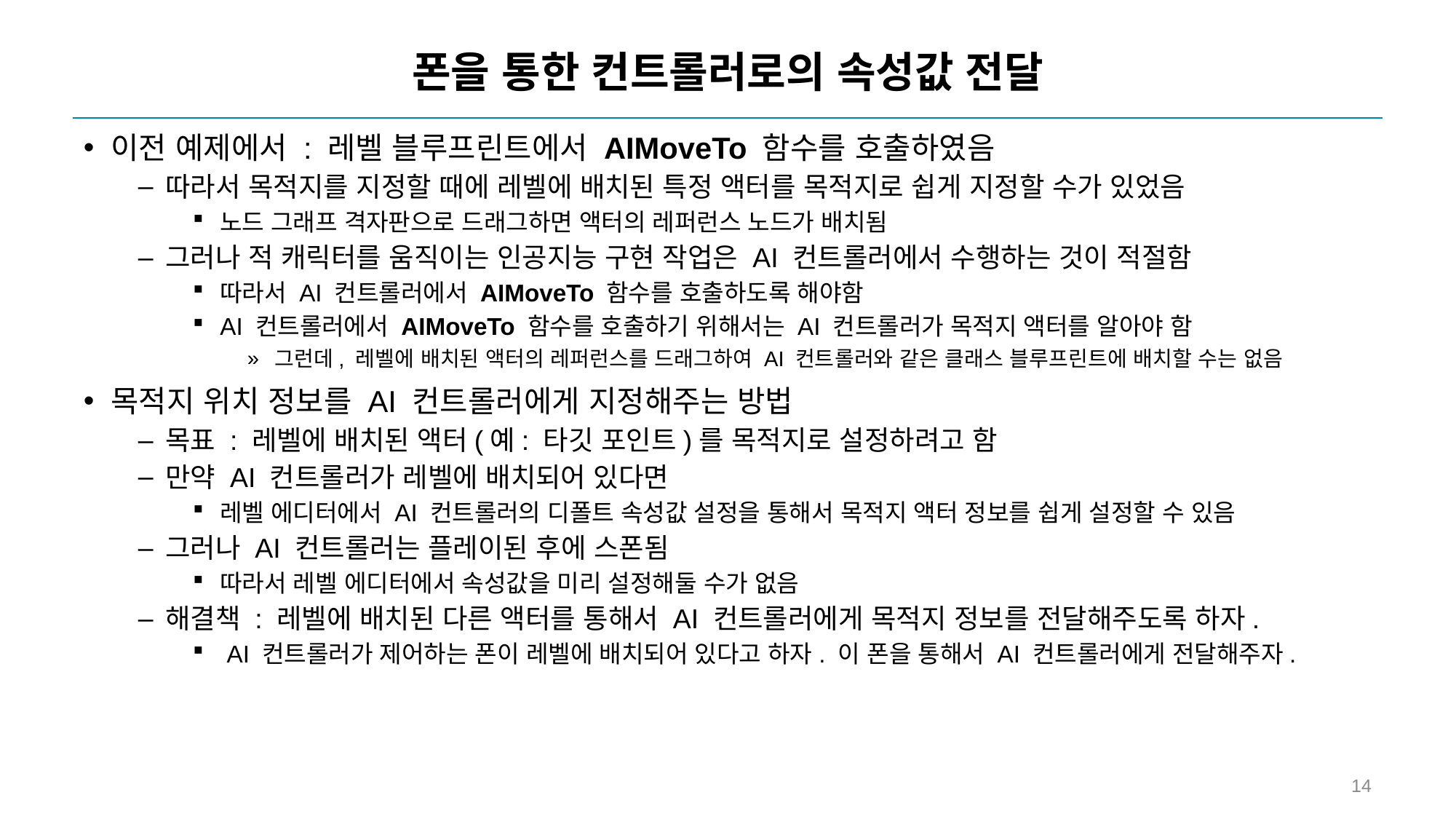

# 폰을 통한 컨트롤러로의 속성값 전달
이전 예제에서 : 레벨 블루프린트에서 AIMoveTo 함수를 호출하였음
따라서 목적지를 지정할 때에 레벨에 배치된 특정 액터를 목적지로 쉽게 지정할 수가 있었음
노드 그래프 격자판으로 드래그하면 액터의 레퍼런스 노드가 배치됨
그러나 적 캐릭터를 움직이는 인공지능 구현 작업은 AI 컨트롤러에서 수행하는 것이 적절함
따라서 AI 컨트롤러에서 AIMoveTo 함수를 호출하도록 해야함
AI 컨트롤러에서 AIMoveTo 함수를 호출하기 위해서는 AI 컨트롤러가 목적지 액터를 알아야 함
그런데, 레벨에 배치된 액터의 레퍼런스를 드래그하여 AI 컨트롤러와 같은 클래스 블루프린트에 배치할 수는 없음
목적지 위치 정보를 AI 컨트롤러에게 지정해주는 방법
목표 : 레벨에 배치된 액터(예: 타깃 포인트)를 목적지로 설정하려고 함
만약 AI 컨트롤러가 레벨에 배치되어 있다면
레벨 에디터에서 AI 컨트롤러의 디폴트 속성값 설정을 통해서 목적지 액터 정보를 쉽게 설정할 수 있음
그러나 AI 컨트롤러는 플레이된 후에 스폰됨
따라서 레벨 에디터에서 속성값을 미리 설정해둘 수가 없음
해결책 : 레벨에 배치된 다른 액터를 통해서 AI 컨트롤러에게 목적지 정보를 전달해주도록 하자.
 AI 컨트롤러가 제어하는 폰이 레벨에 배치되어 있다고 하자. 이 폰을 통해서 AI 컨트롤러에게 전달해주자.

14